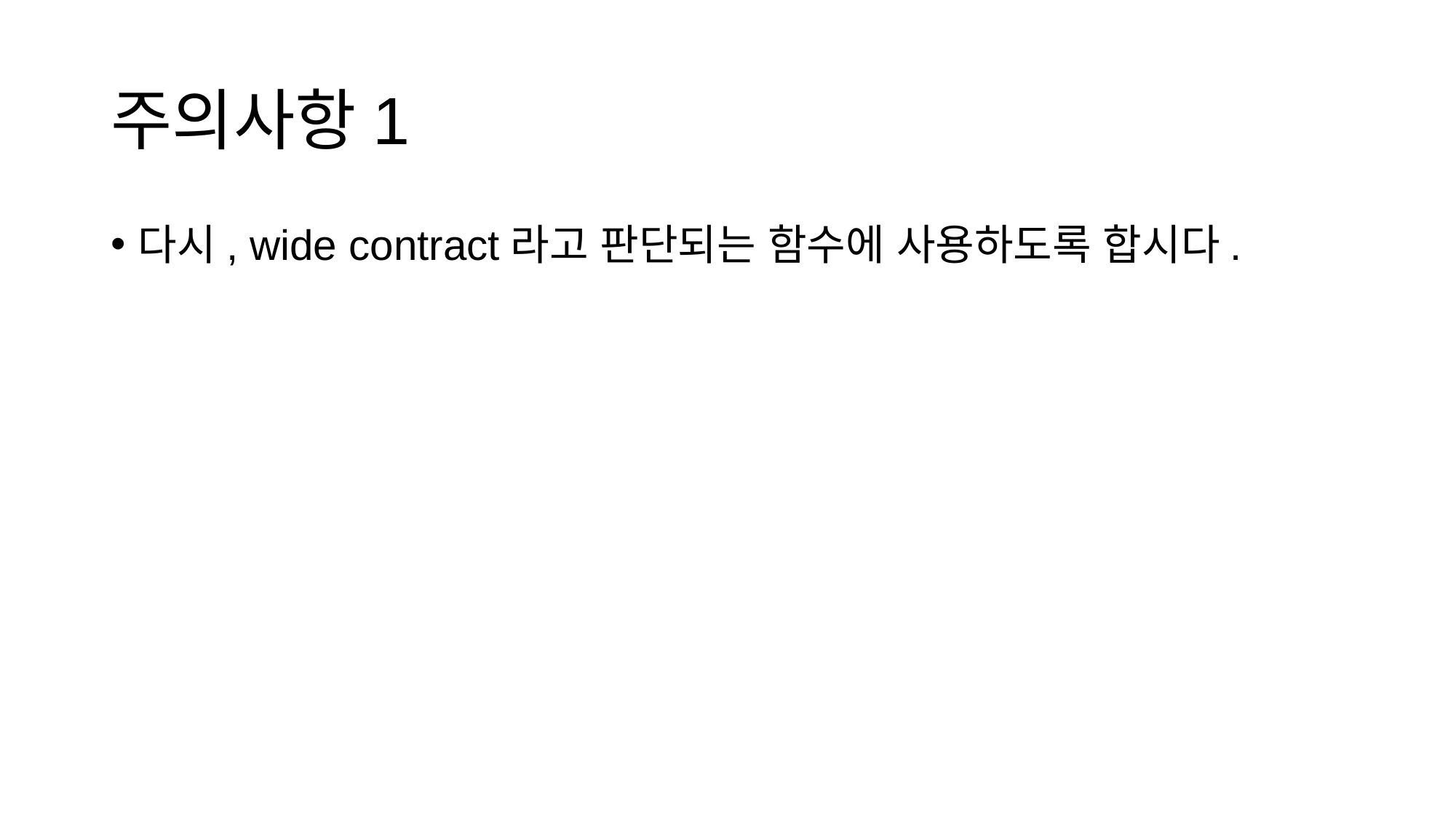

# 주의사항1
다시, wide contract라고 판단되는 함수에 사용하도록 합시다.